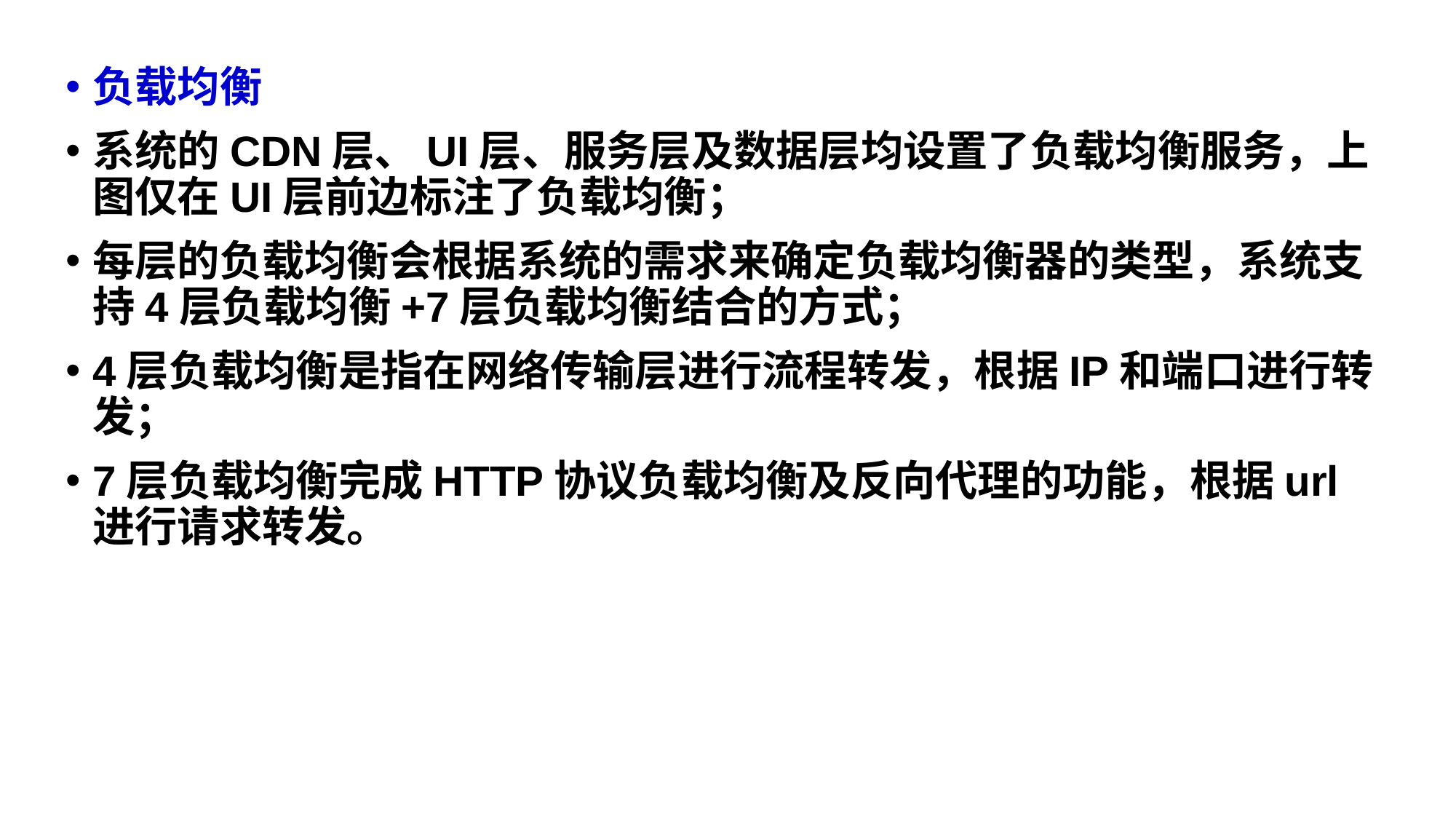

负载均衡
系统的CDN层、UI层、服务层及数据层均设置了负载均衡服务，上图仅在UI层前边标注了负载均衡；
每层的负载均衡会根据系统的需求来确定负载均衡器的类型，系统支持4层负载均衡+7层负载均衡结合的方式；
4层负载均衡是指在网络传输层进行流程转发，根据IP和端口进行转发；
7层负载均衡完成HTTP协议负载均衡及反向代理的功能，根据url进行请求转发。